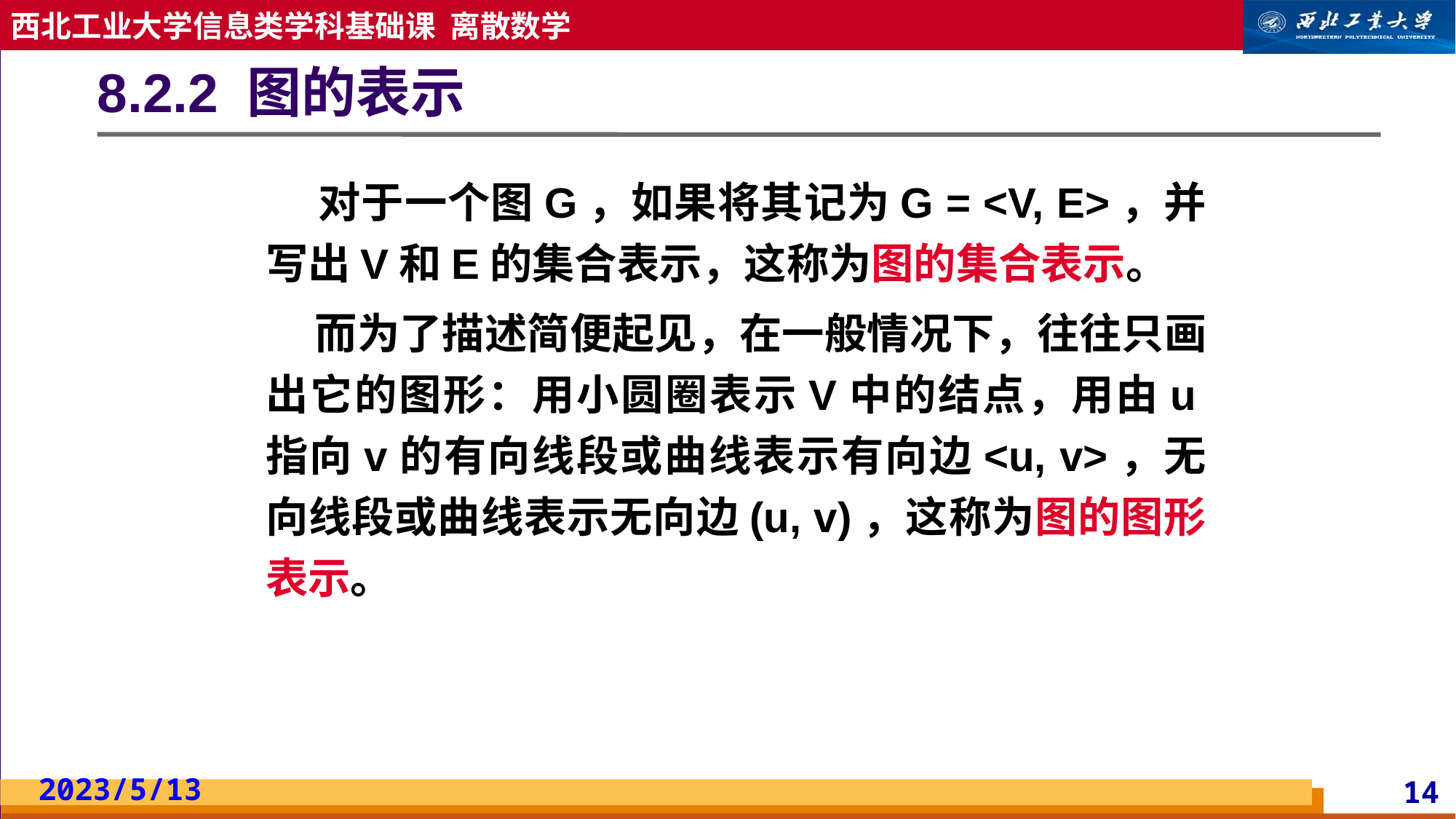

# 8.2.2 图的表示
    对于一个图G，如果将其记为G = <V, E>，并写出V和E的集合表示，这称为图的集合表示。
    而为了描述简便起见，在一般情况下，往往只画出它的图形：用小圆圈表示V中的结点，用由u指向v的有向线段或曲线表示有向边<u, v>，无向线段或曲线表示无向边(u, v)，这称为图的图形表示。
2023/5/13